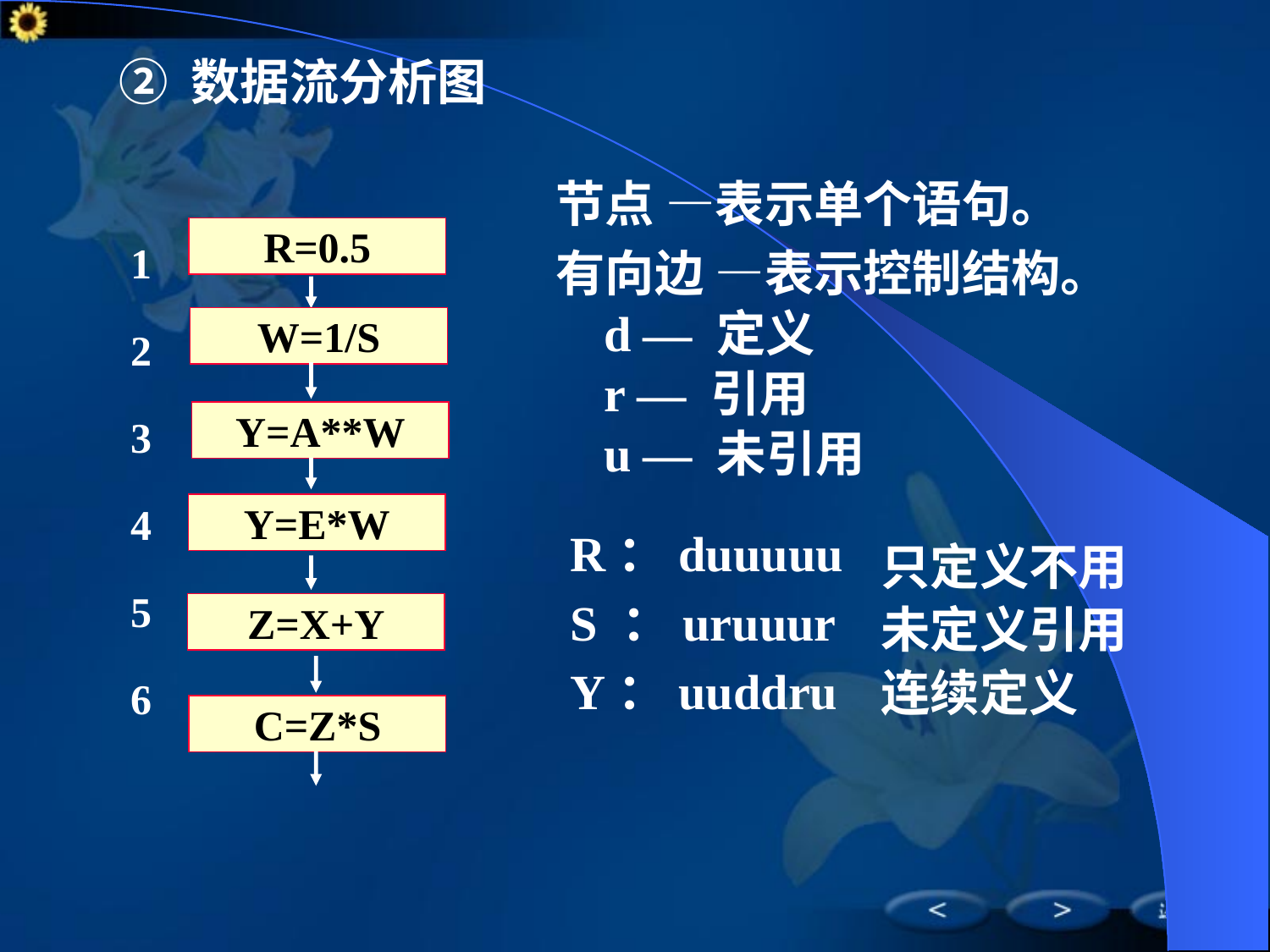

# ② 数据流分析图
节点 —表示单个语句。
有向边 —表示控制结构。
	d — 定义
	r — 引用
	u — 未引用
1
2
3
4
5
6

R=0.5

W=1/S

Y=A**W

Y=E*W
R：duuuuu
S ：uruuur
Y：uuddru
只定义不用
未定义引用
连续定义

Z=X+Y

C=Z*S